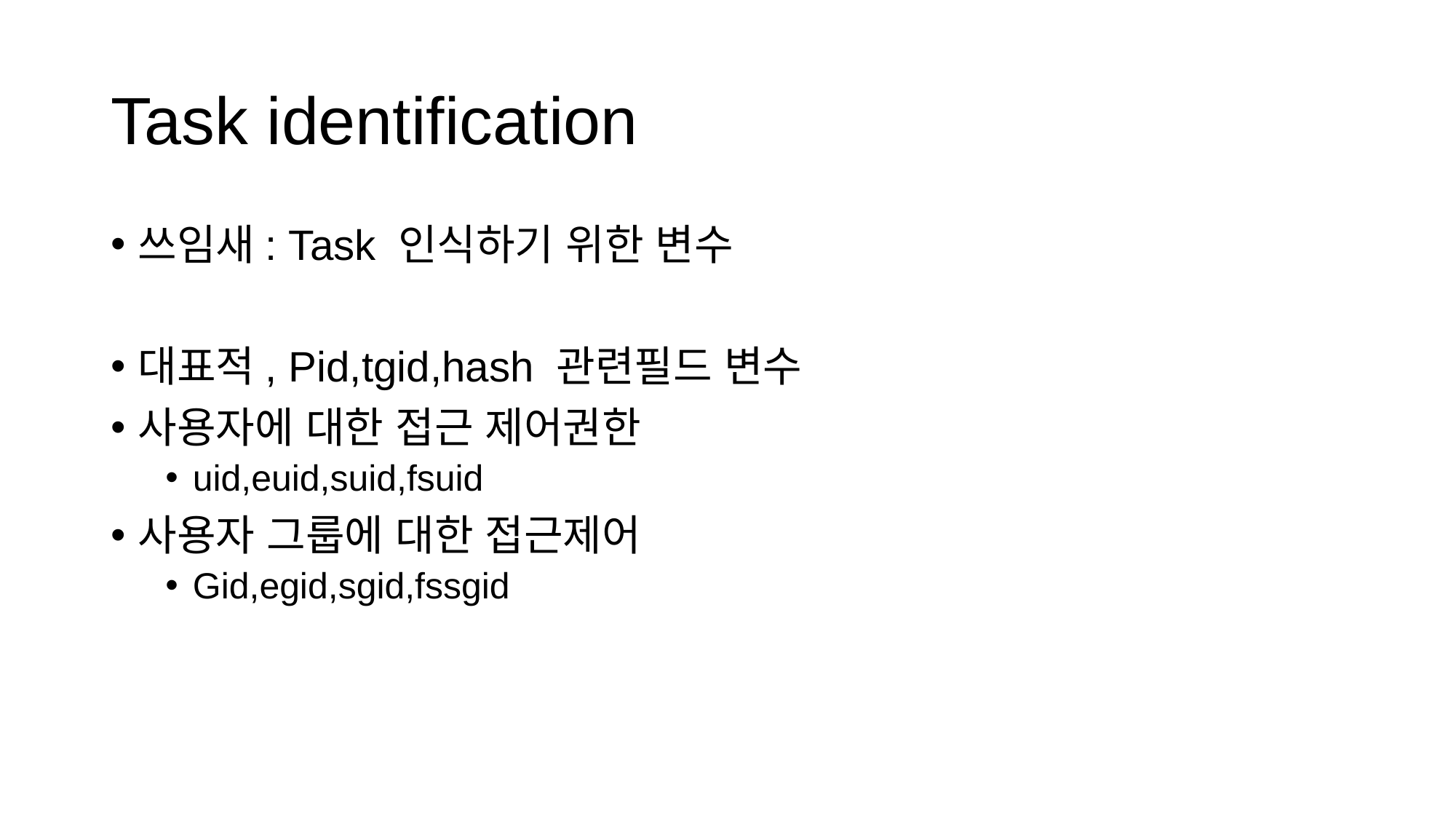

# Task identification
쓰임새: Task 인식하기 위한 변수

대표적, Pid,tgid,hash 관련필드 변수
사용자에 대한 접근 제어권한
uid,euid,suid,fsuid
사용자 그룹에 대한 접근제어
Gid,egid,sgid,fssgid